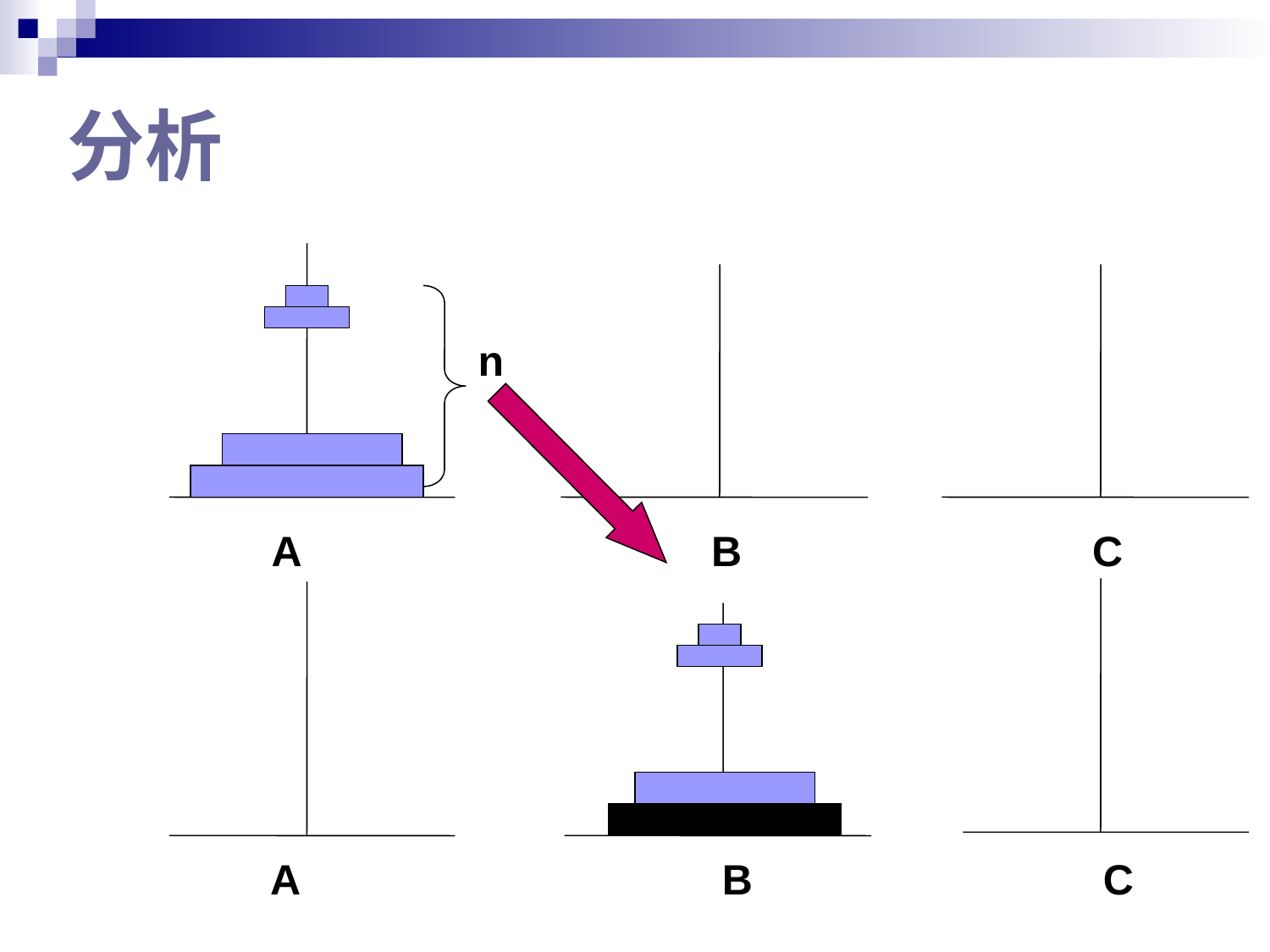

# 分析

n

    A			         B		         C

   A			         B		         C